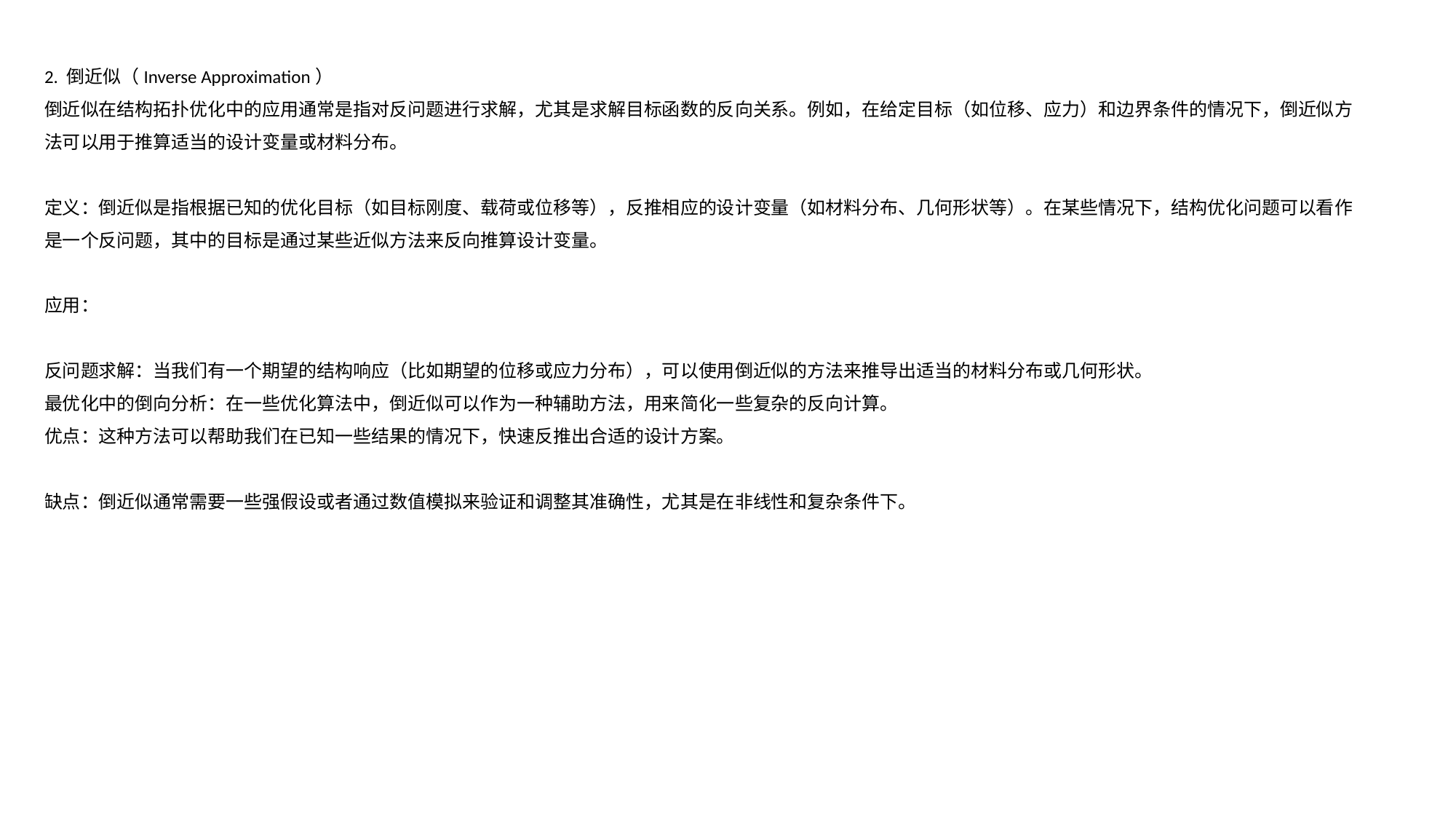

2. 倒近似（Inverse Approximation）
倒近似在结构拓扑优化中的应用通常是指对反问题进行求解，尤其是求解目标函数的反向关系。例如，在给定目标（如位移、应力）和边界条件的情况下，倒近似方法可以用于推算适当的设计变量或材料分布。

定义：倒近似是指根据已知的优化目标（如目标刚度、载荷或位移等），反推相应的设计变量（如材料分布、几何形状等）。在某些情况下，结构优化问题可以看作是一个反问题，其中的目标是通过某些近似方法来反向推算设计变量。

应用：

反问题求解：当我们有一个期望的结构响应（比如期望的位移或应力分布），可以使用倒近似的方法来推导出适当的材料分布或几何形状。
最优化中的倒向分析：在一些优化算法中，倒近似可以作为一种辅助方法，用来简化一些复杂的反向计算。
优点：这种方法可以帮助我们在已知一些结果的情况下，快速反推出合适的设计方案。

缺点：倒近似通常需要一些强假设或者通过数值模拟来验证和调整其准确性，尤其是在非线性和复杂条件下。